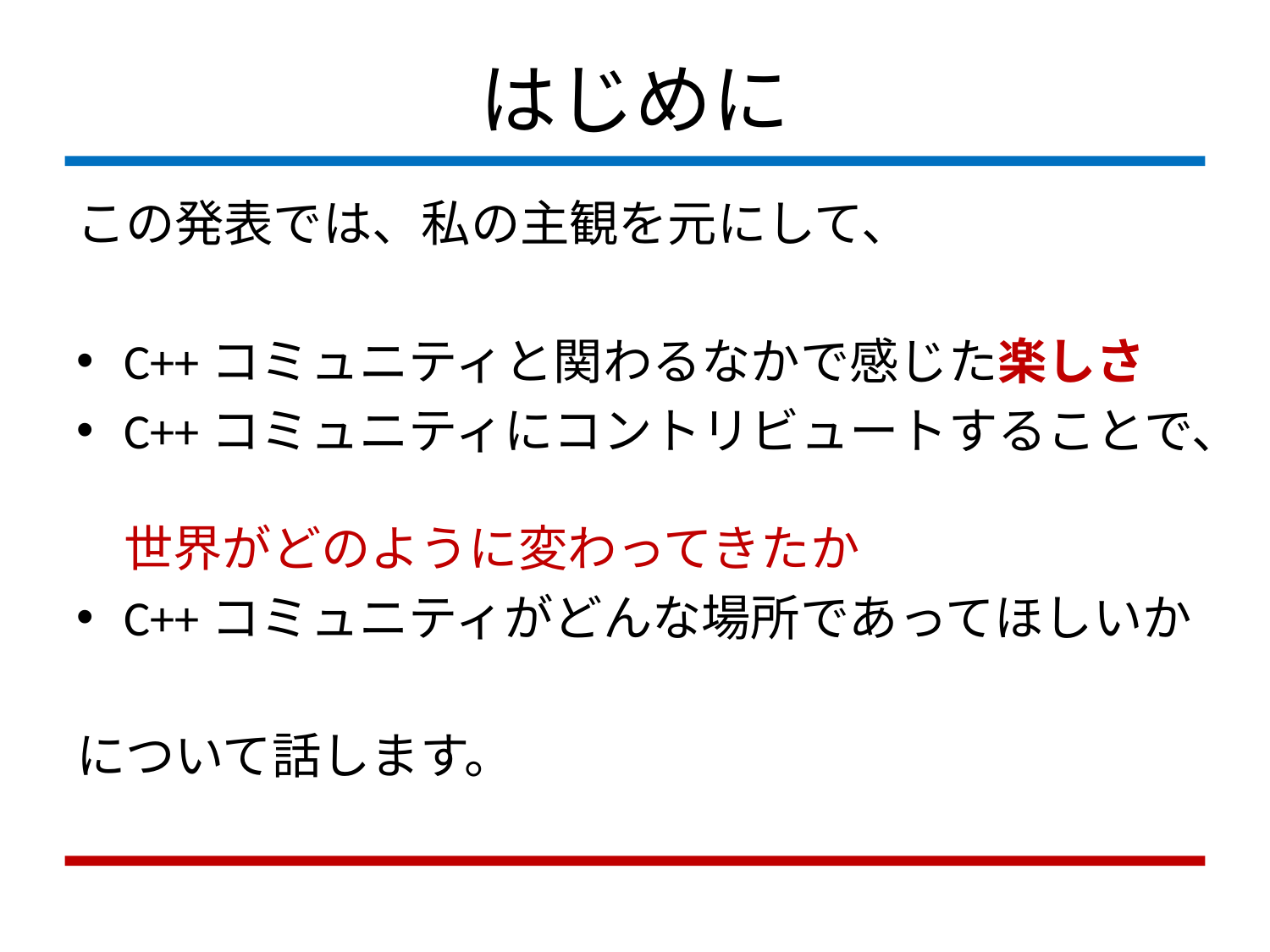

# はじめに
この発表では、私の主観を元にして、

C++コミュニティと関わるなかで感じた楽しさ
C++コミュニティにコントリビュートすることで、
世界がどのように変わってきたか
C++コミュニティがどんな場所であってほしいか

について話します。